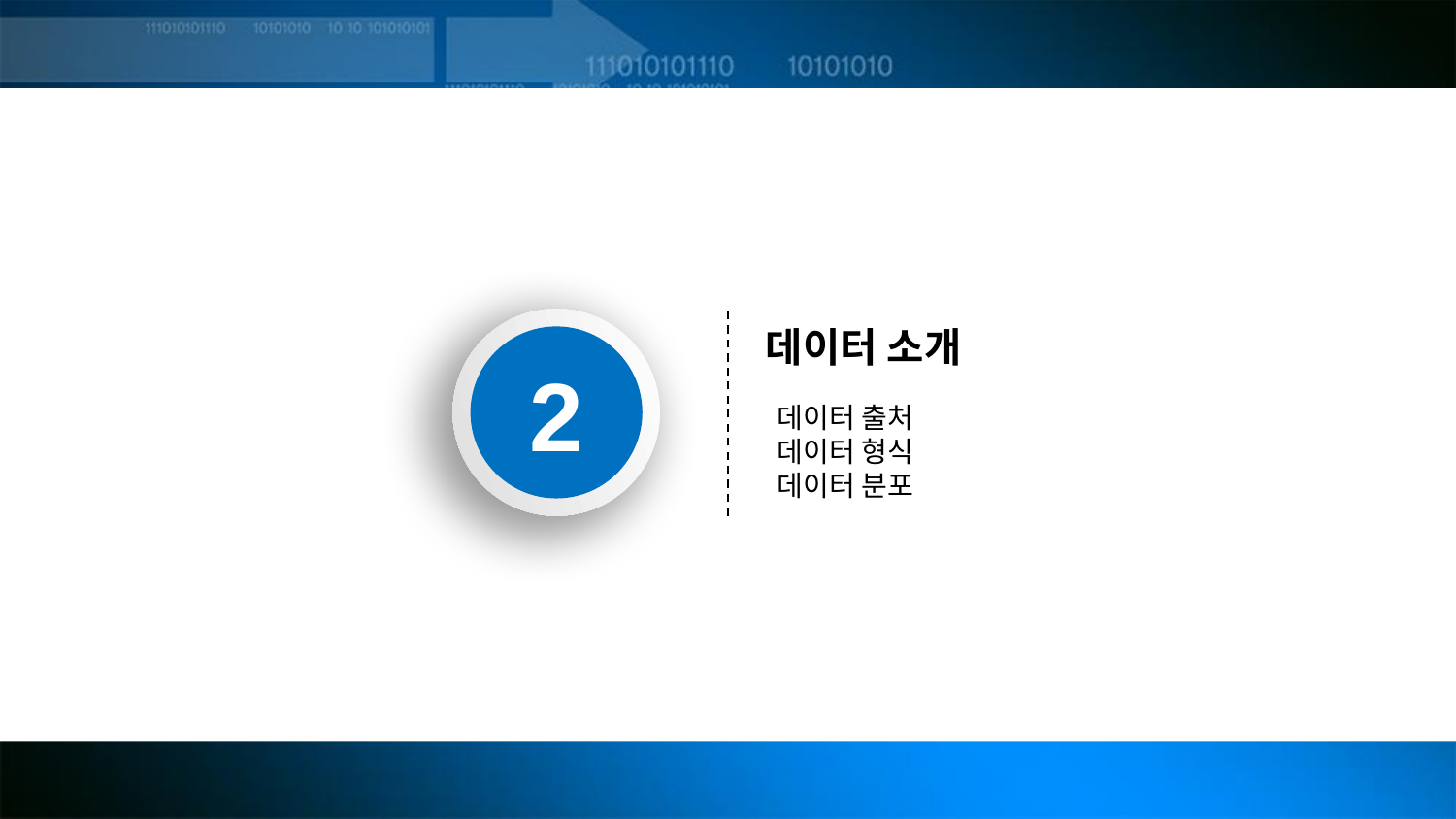

2
데이터 소개
데이터 출처
데이터 형식
데이터 분포